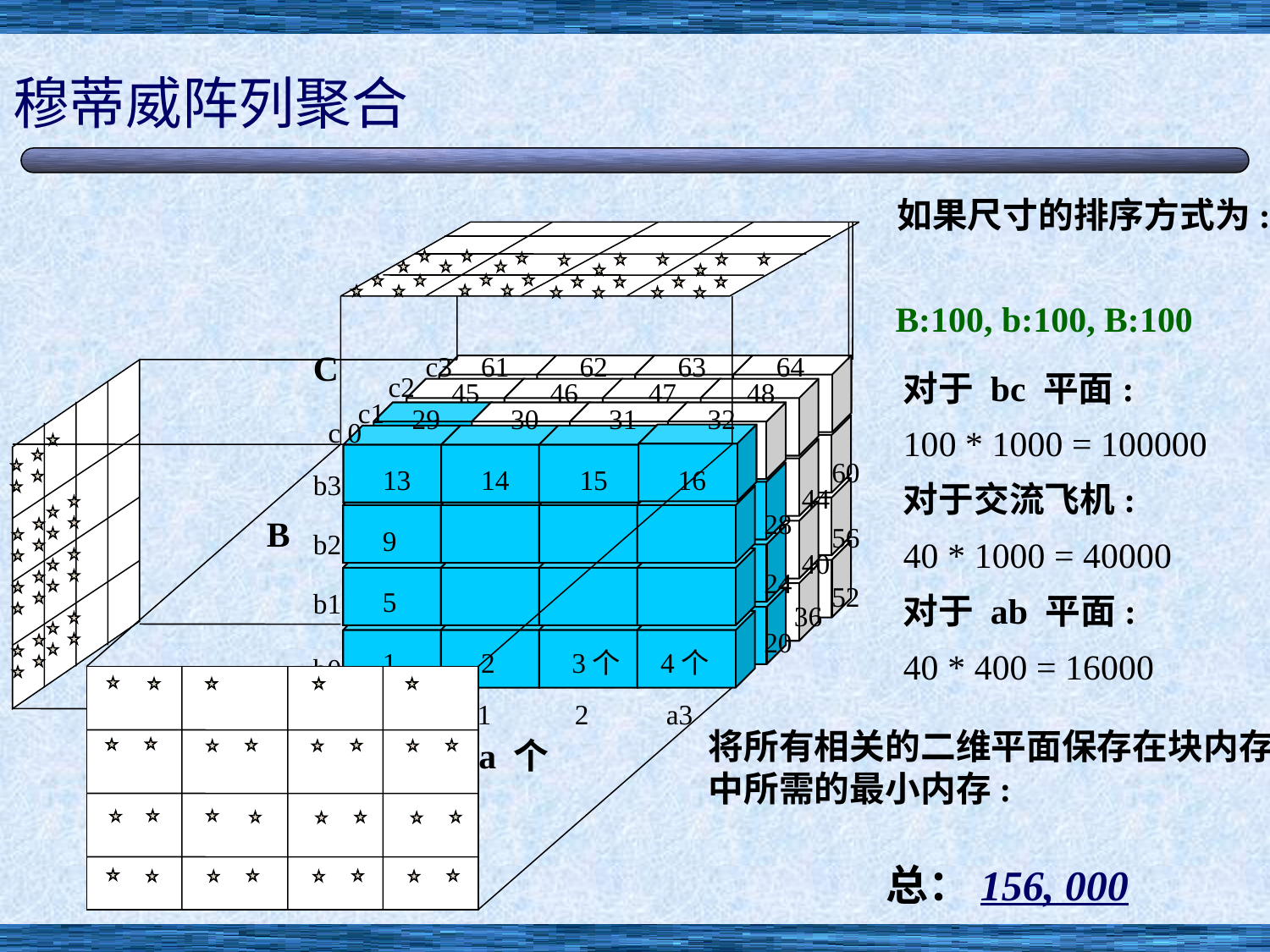

# 穆蒂威阵列聚合
如果尺寸的排序方式为:

B:100, b:100, B:100

C
c3
61
62
63
64

对于 bc 平面:
100 * 1000 = 100000
对于交流飞机:
40 * 1000 = 40000
对于 ab 平面:
40 * 400 = 16000
c2
45
46
47
48

c1
29
30
31
32

c 0

B

60

13
14
15
16

b3

44

28
B

56
9

b2

40

24

52

5
b1

36

20

1
2
3个
4个

b0

a0, 我的工作
1
2
a3

将所有相关的二维平面保存在块内存中所需的最小内存:

a 个

总：156, 000